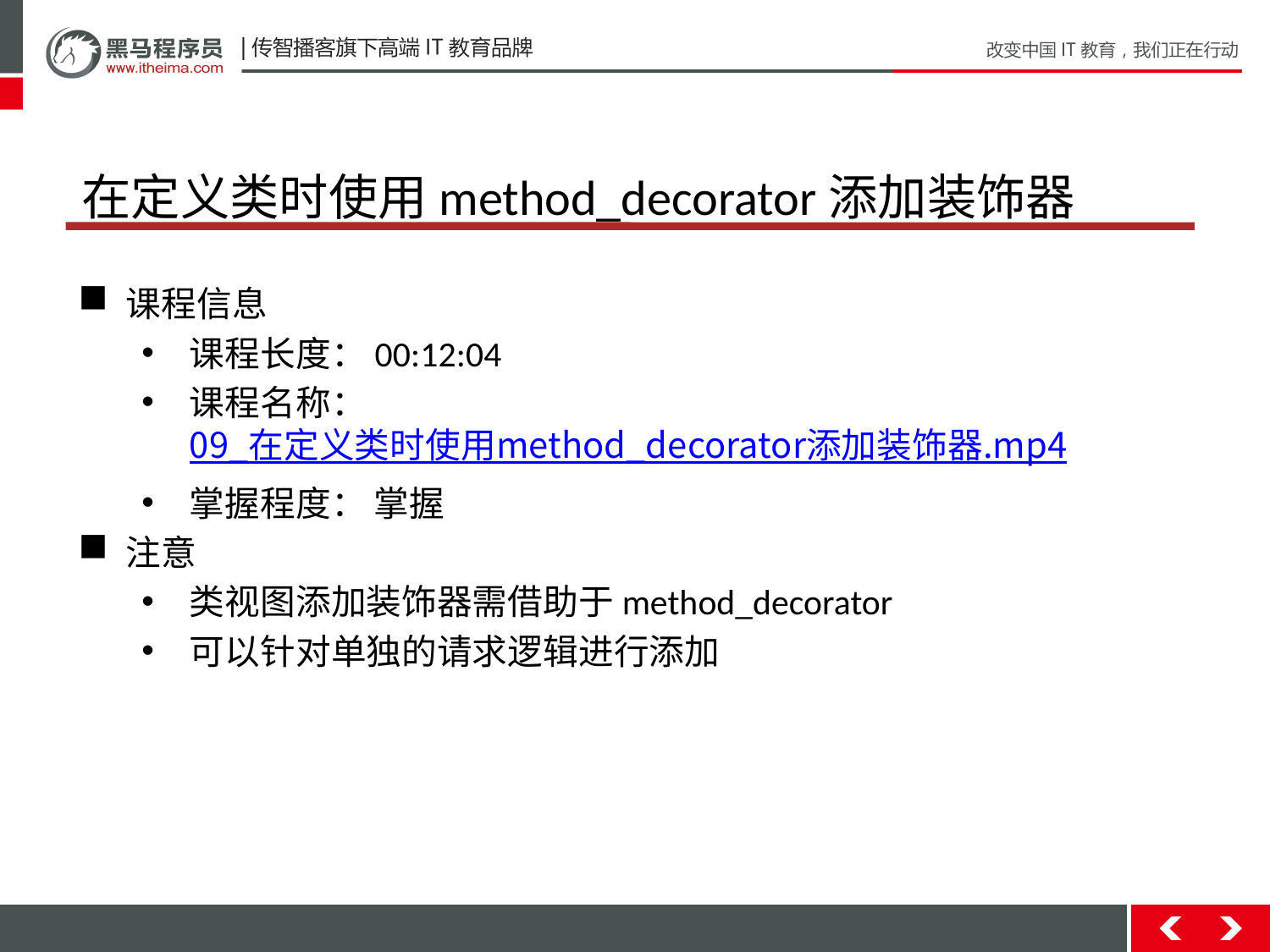

# 在定义类时使用method_decorator添加装饰器

课程信息
课程长度：00:12:04
课程名称：09_在定义类时使用method_decorator添加装饰器.mp4
掌握程度： 掌握
注意
类视图添加装饰器需借助于method_decorator
可以针对单独的请求逻辑进行添加